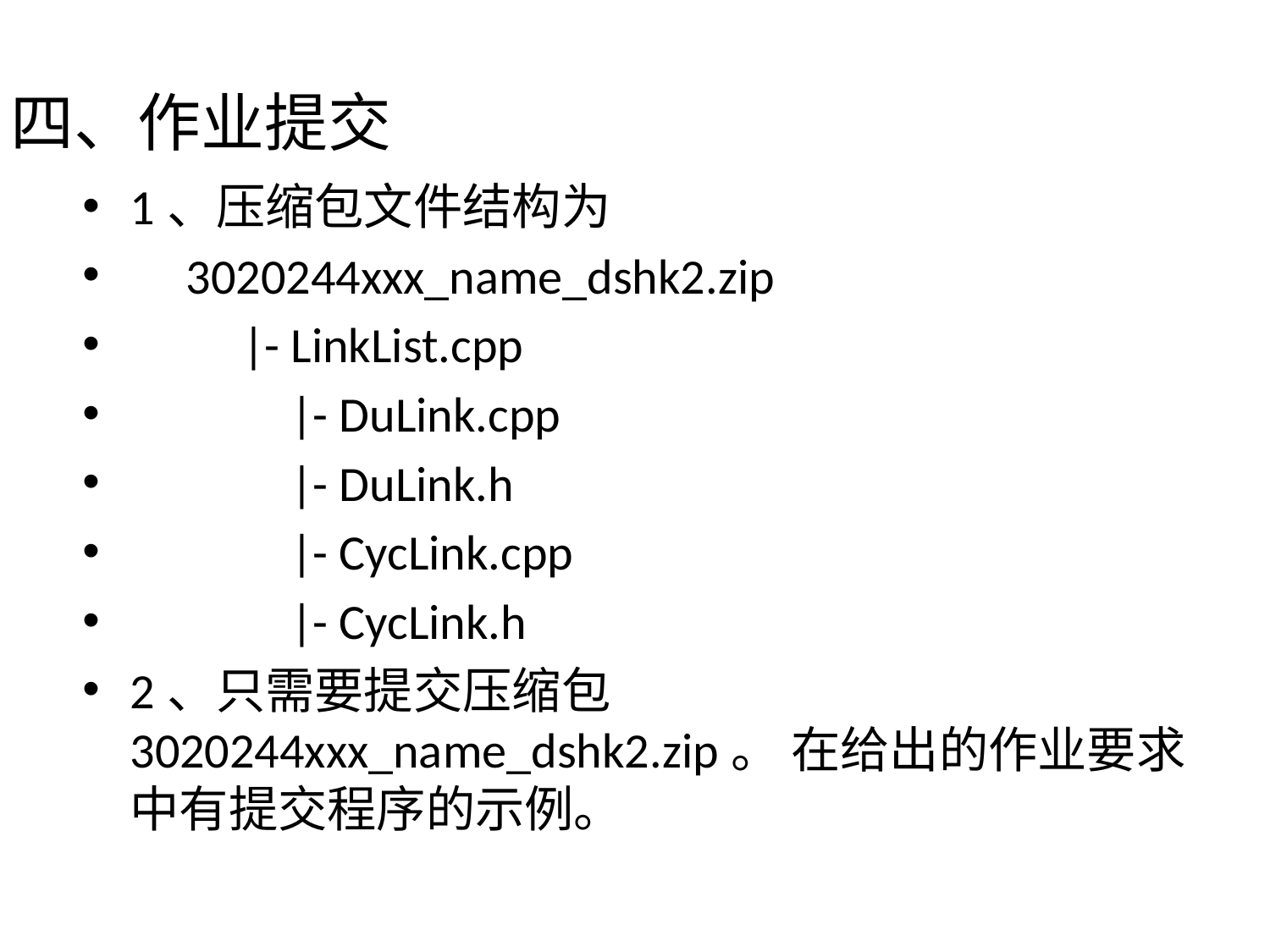

四、作业提交
1、压缩包文件结构为
     3020244xxx_name_dshk2.zip
          |- LinkList.cpp
 	   |- DuLink.cpp
 	   |- DuLink.h
 	   |- CycLink.cpp
 	   |- CycLink.h
2、只需要提交压缩包3020244xxx_name_dshk2.zip。 在给出的作业要求中有提交程序的示例。